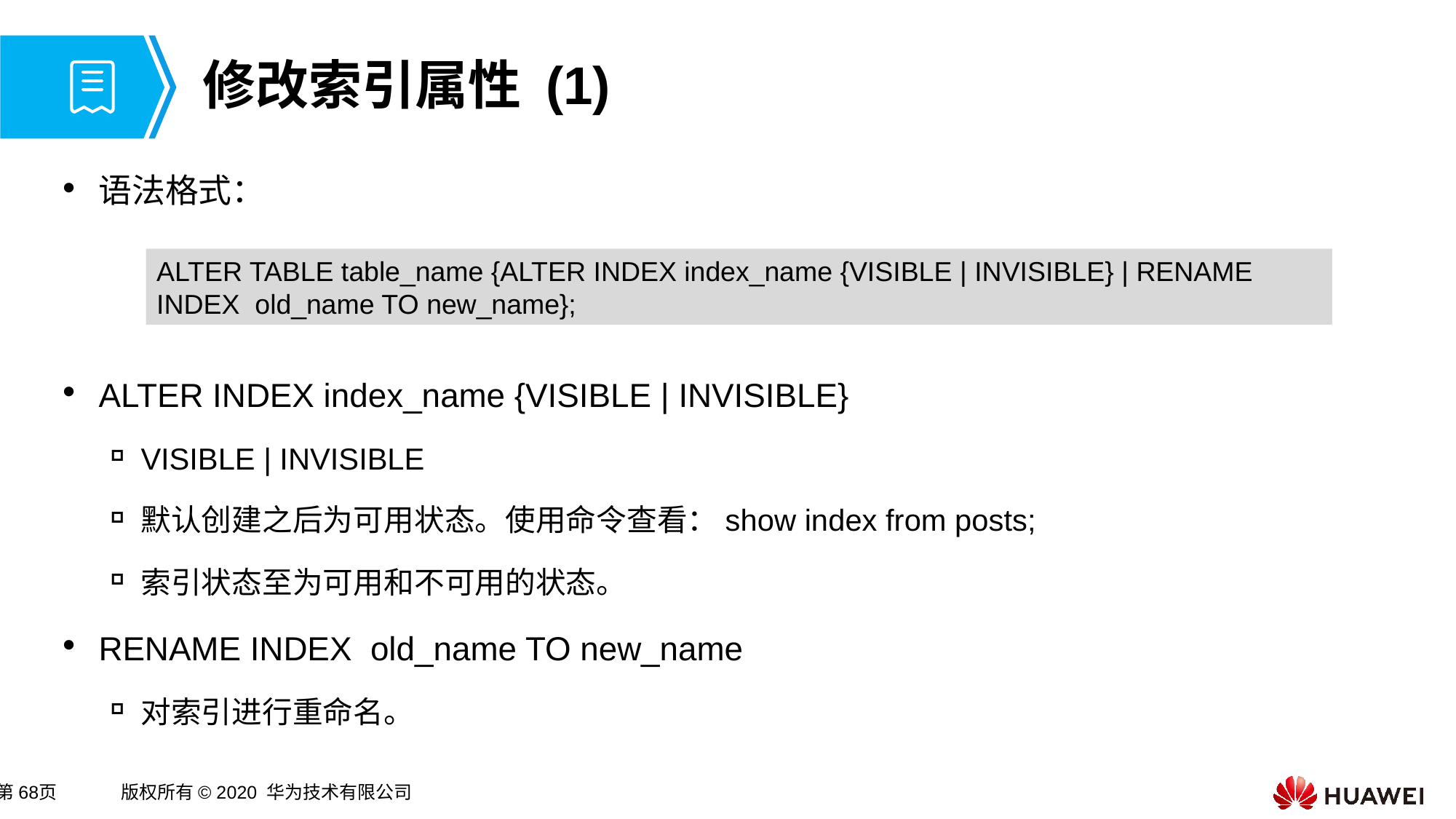

# 修改索引属性 (1)
语法格式：

ALTER INDEX index_name {VISIBLE | INVISIBLE}
VISIBLE | INVISIBLE
默认创建之后为可用状态。使用命令查看：show index from posts;
索引状态至为可用和不可用的状态。
RENAME INDEX  old_name TO new_name
对索引进行重命名。

ALTER TABLE table_name {ALTER INDEX index_name {VISIBLE | INVISIBLE} | RENAME INDEX  old_name TO new_name};